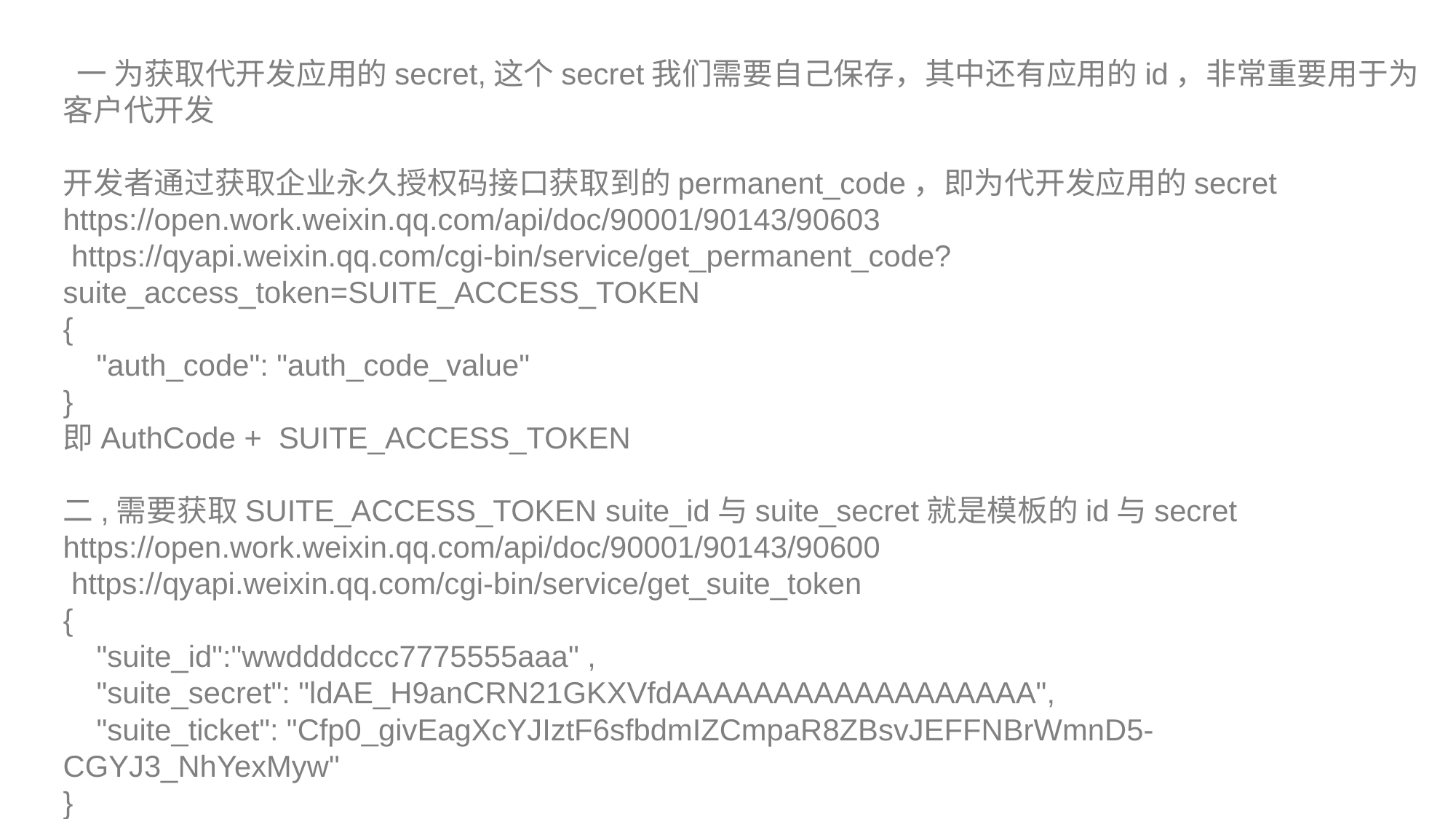

一 为获取代开发应用的secret,这个secret我们需要自己保存，其中还有应用的id，非常重要用于为客户代开发

开发者通过获取企业永久授权码接口获取到的permanent_code，即为代开发应用的secret
https://open.work.weixin.qq.com/api/doc/90001/90143/90603
 https://qyapi.weixin.qq.com/cgi-bin/service/get_permanent_code?suite_access_token=SUITE_ACCESS_TOKEN
{
    "auth_code": "auth_code_value"
}
即AuthCode +  SUITE_ACCESS_TOKEN

二,需要获取SUITE_ACCESS_TOKEN suite_id与suite_secret就是模板的id与secret
https://open.work.weixin.qq.com/api/doc/90001/90143/90600
 https://qyapi.weixin.qq.com/cgi-bin/service/get_suite_token
{
    "suite_id":"wwddddccc7775555aaa" ,
    "suite_secret": "ldAE_H9anCRN21GKXVfdAAAAAAAAAAAAAAAAAA",
    "suite_ticket": "Cfp0_givEagXcYJIztF6sfbdmIZCmpaR8ZBsvJEFFNBrWmnD5-CGYJ3_NhYexMyw"
}